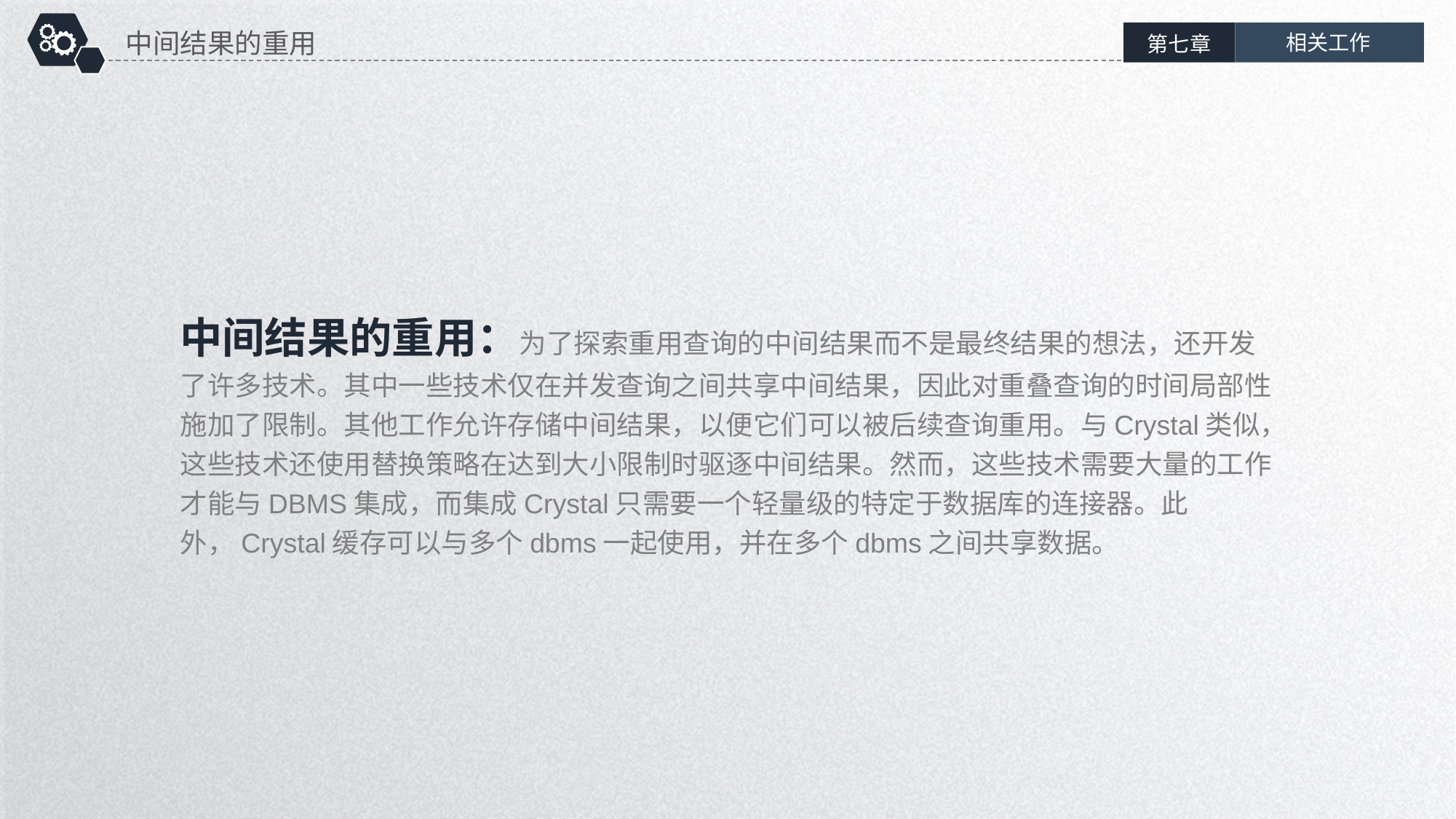

中间结果的重用

相关工作
第七章

中间结果的重用：为了探索重用查询的中间结果而不是最终结果的想法，还开发了许多技术。其中一些技术仅在并发查询之间共享中间结果，因此对重叠查询的时间局部性施加了限制。其他工作允许存储中间结果，以便它们可以被后续查询重用。与Crystal类似，这些技术还使用替换策略在达到大小限制时驱逐中间结果。然而，这些技术需要大量的工作才能与DBMS集成，而集成Crystal只需要一个轻量级的特定于数据库的连接器。此外，Crystal缓存可以与多个dbms一起使用，并在多个dbms之间共享数据。
延时符